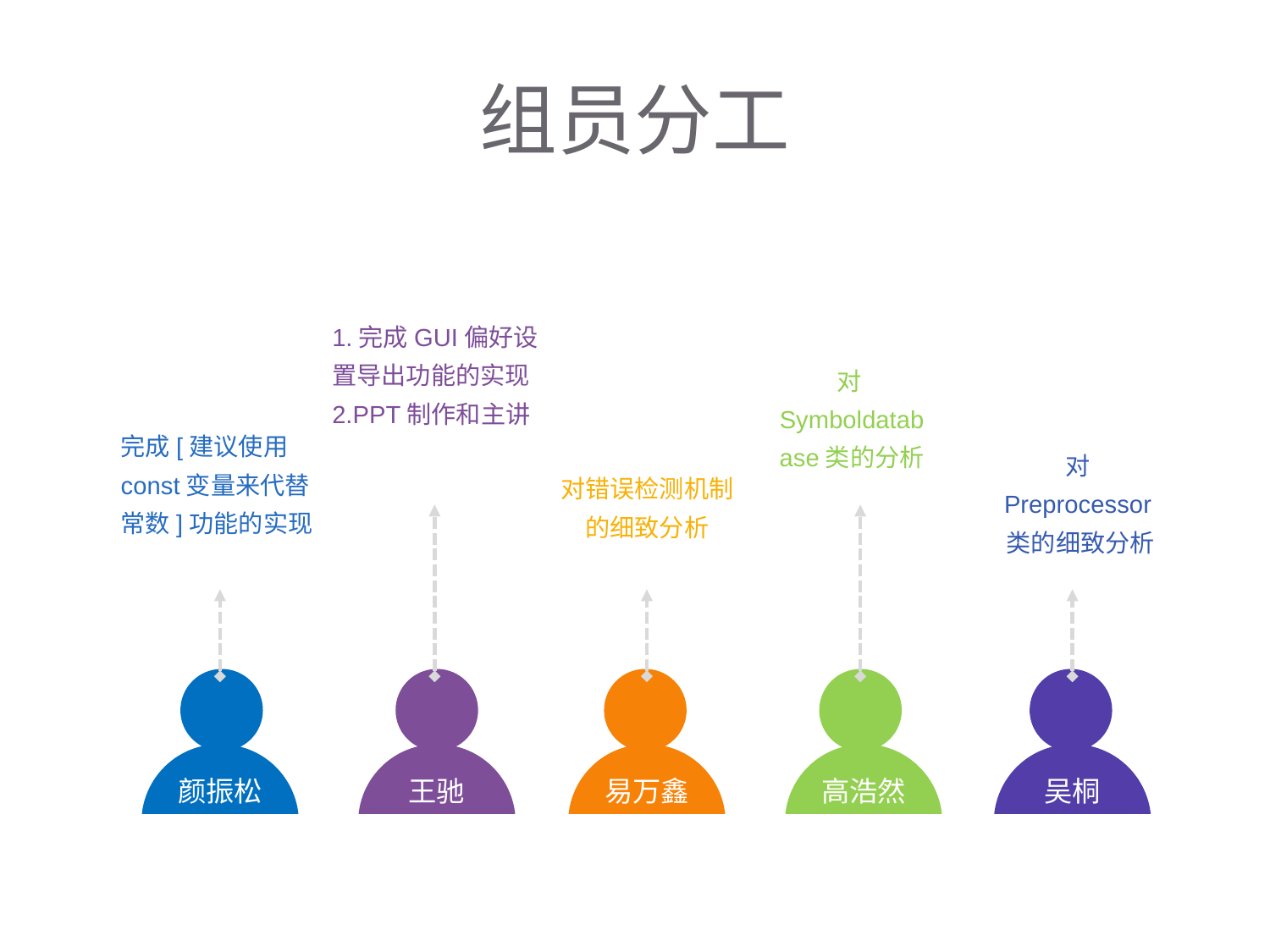

# 组员分工
1.完成GUI偏好设置导出功能的实现
2.PPT制作和主讲
对Symboldatabase类的分析
完成[建议使用const变量来代替常数]功能的实现
对Preprocessor类的细致分析
对错误检测机制的细致分析

颜振松
王驰
易万鑫
高浩然
吴桐